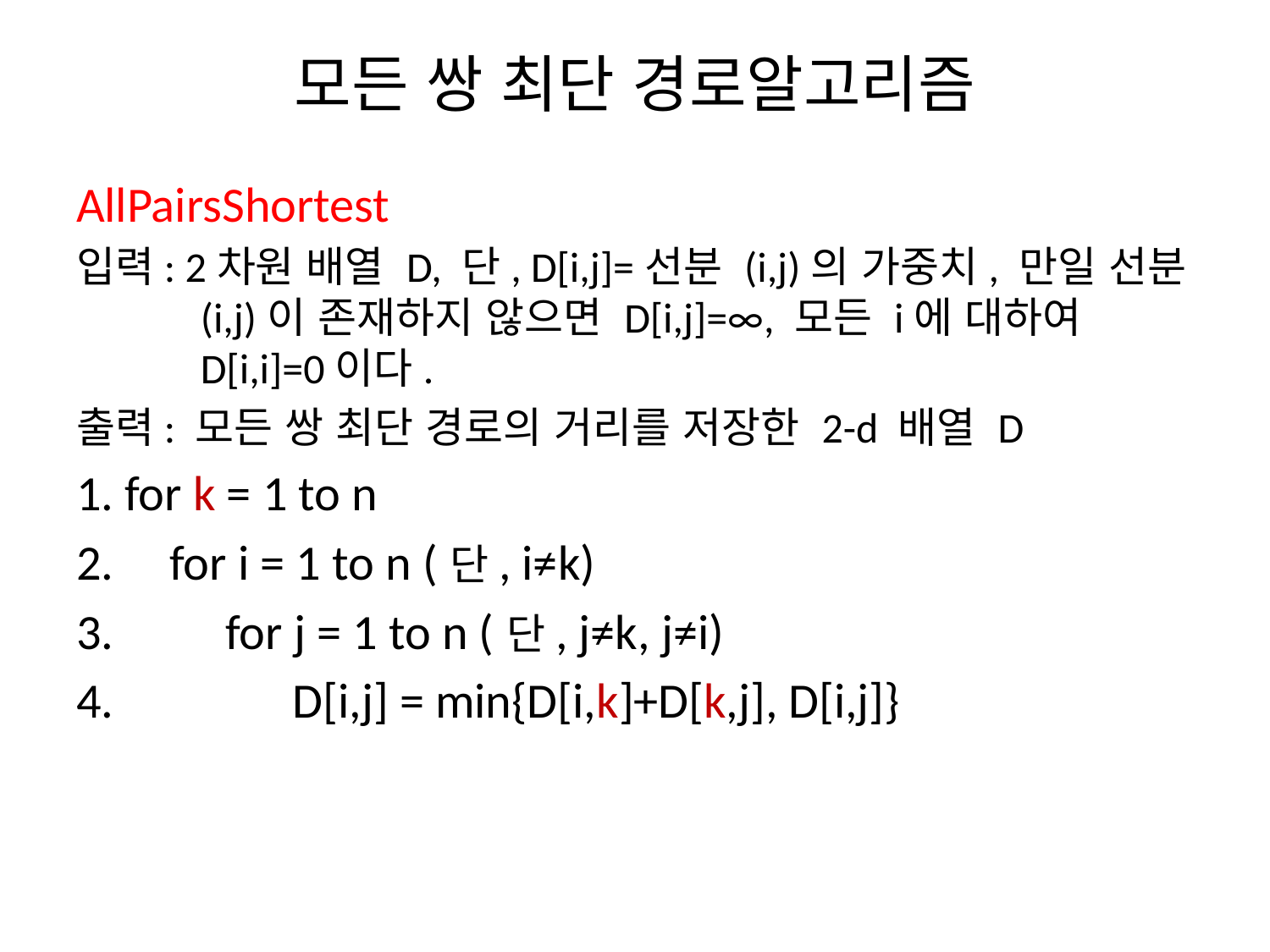

# 모든 쌍 최단 경로알고리즘
AllPairsShortest
입력: 2차원 배열 D, 단, D[i,j]=선분 (i,j)의 가중치, 만일 선분 (i,j)이 존재하지 않으면 D[i,j]=∞, 모든 i에 대하여 D[i,i]=0이다.
출력: 모든 쌍 최단 경로의 거리를 저장한 2-d 배열 D
1. for k = 1 to n
2.     for i = 1 to n (단, i≠k)
3.          for j = 1 to n (단, j≠k, j≠i)
4.                D[i,j] = min{D[i,k]+D[k,j], D[i,j]}